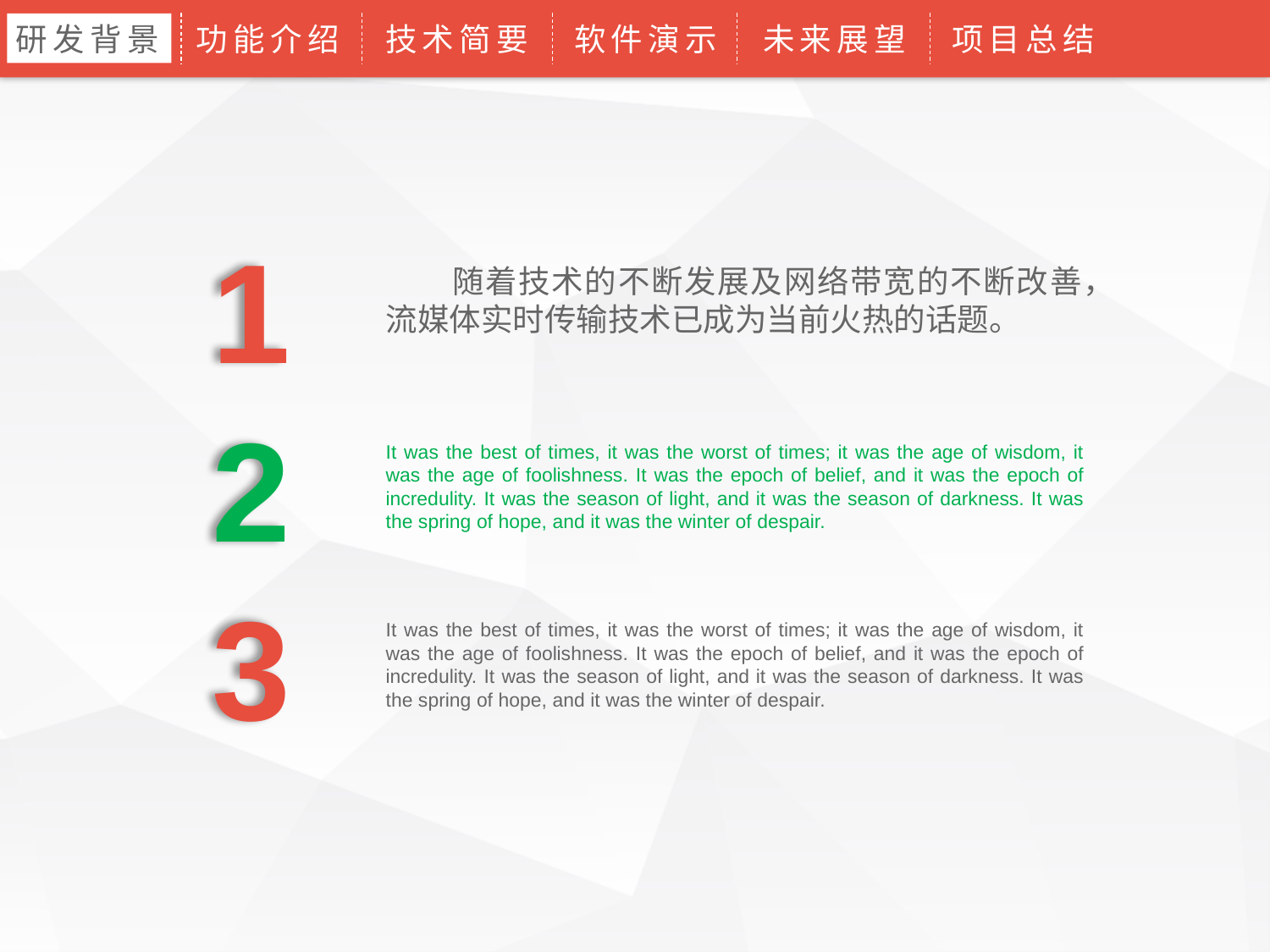

研发背景
功能介绍
技术简要
软件演示
未来展望
项目总结

1
　　随着技术的不断发展及网络带宽的不断改善，流媒体实时传输技术已成为当前火热的话题。
2
It was the best of times, it was the worst of times; it was the age of wisdom, it was the age of foolishness. It was the epoch of belief, and it was the epoch of incredulity. It was the season of light, and it was the season of darkness. It was the spring of hope, and it was the winter of despair.
3
It was the best of times, it was the worst of times; it was the age of wisdom, it was the age of foolishness. It was the epoch of belief, and it was the epoch of incredulity. It was the season of light, and it was the season of darkness. It was the spring of hope, and it was the winter of despair.